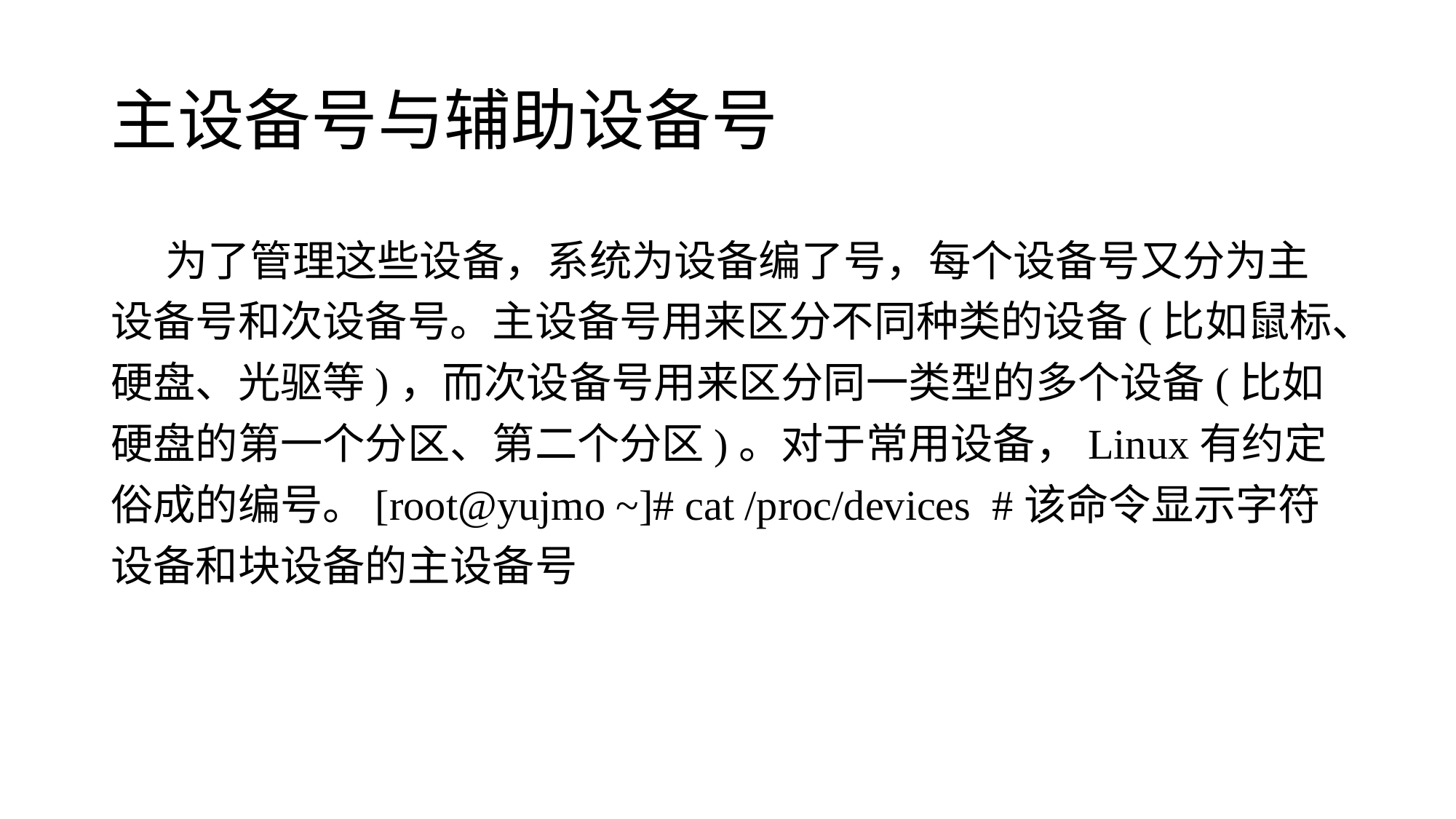

# 主设备号与辅助设备号
为了管理这些设备，系统为设备编了号，每个设备号又分为主设备号和次设备号。主设备号用来区分不同种类的设备(比如鼠标、硬盘、光驱等)，而次设备号用来区分同一类型的多个设备(比如硬盘的第一个分区、第二个分区)。对于常用设备，Linux有约定俗成的编号。[root@yujmo ~]# cat /proc/devices  #该命令显示字符设备和块设备的主设备号